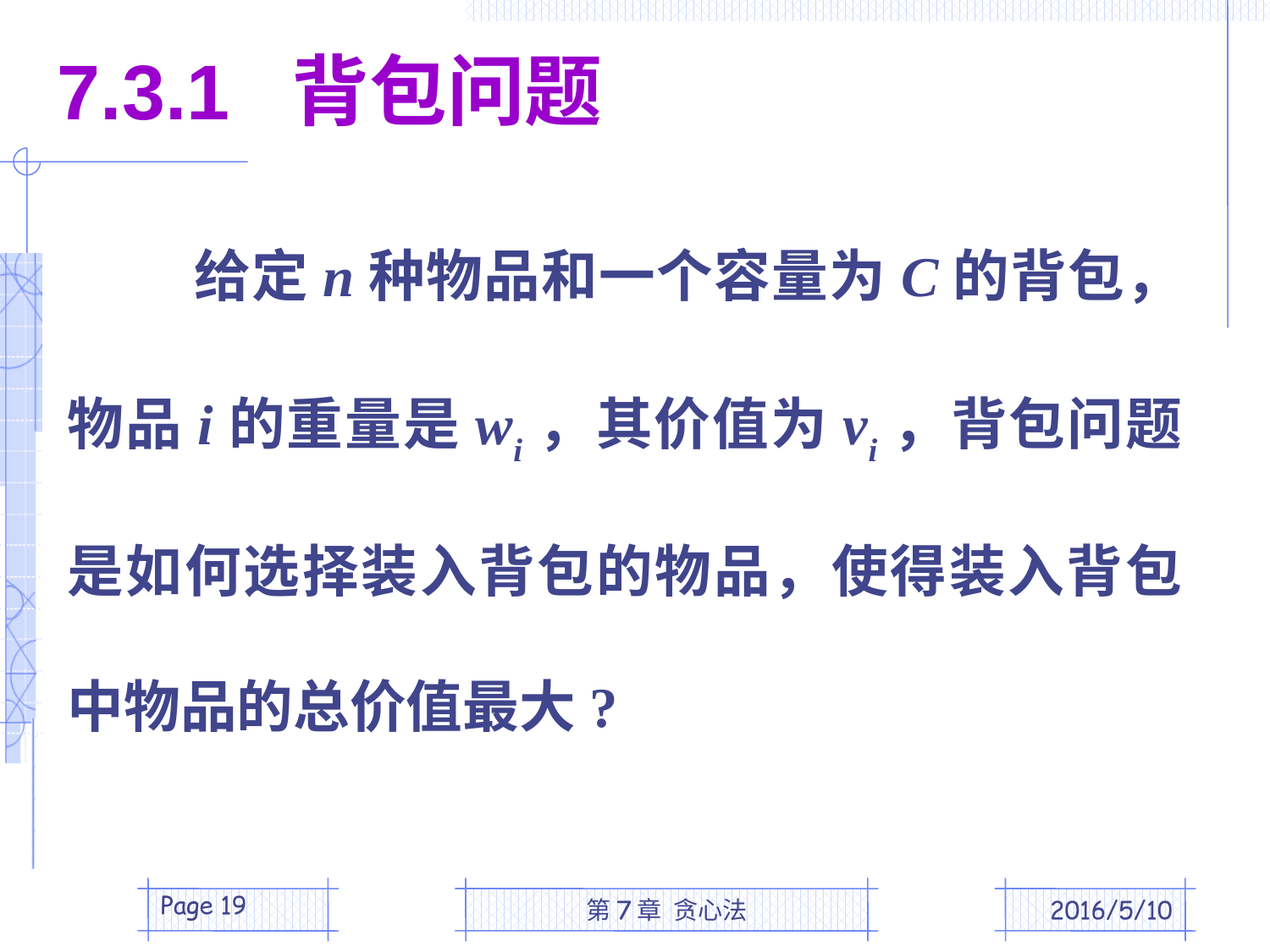

7.3.1  背包问题
        给定n种物品和一个容量为C的背包，物品i的重量是wi，其价值为vi，背包问题是如何选择装入背包的物品，使得装入背包中物品的总价值最大?

Page 19
第7章  贪心法
2016/5/10